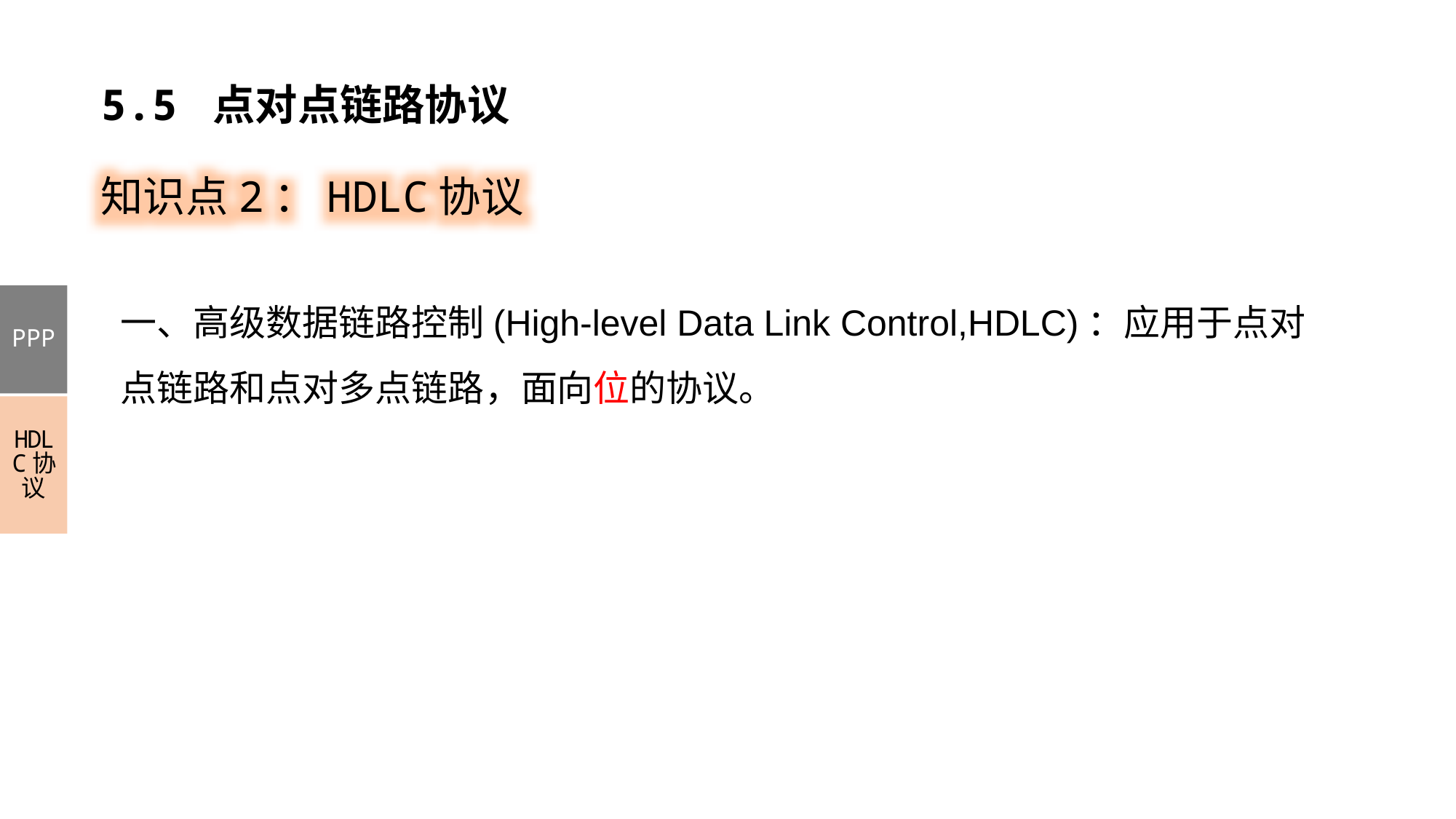

5.5 点对点链路协议
知识点2：HDLC协议
一、高级数据链路控制(High-level Data Link Control,HDLC)：应用于点对点链路和点对多点链路，面向位的协议。
PPP
HDLC协议